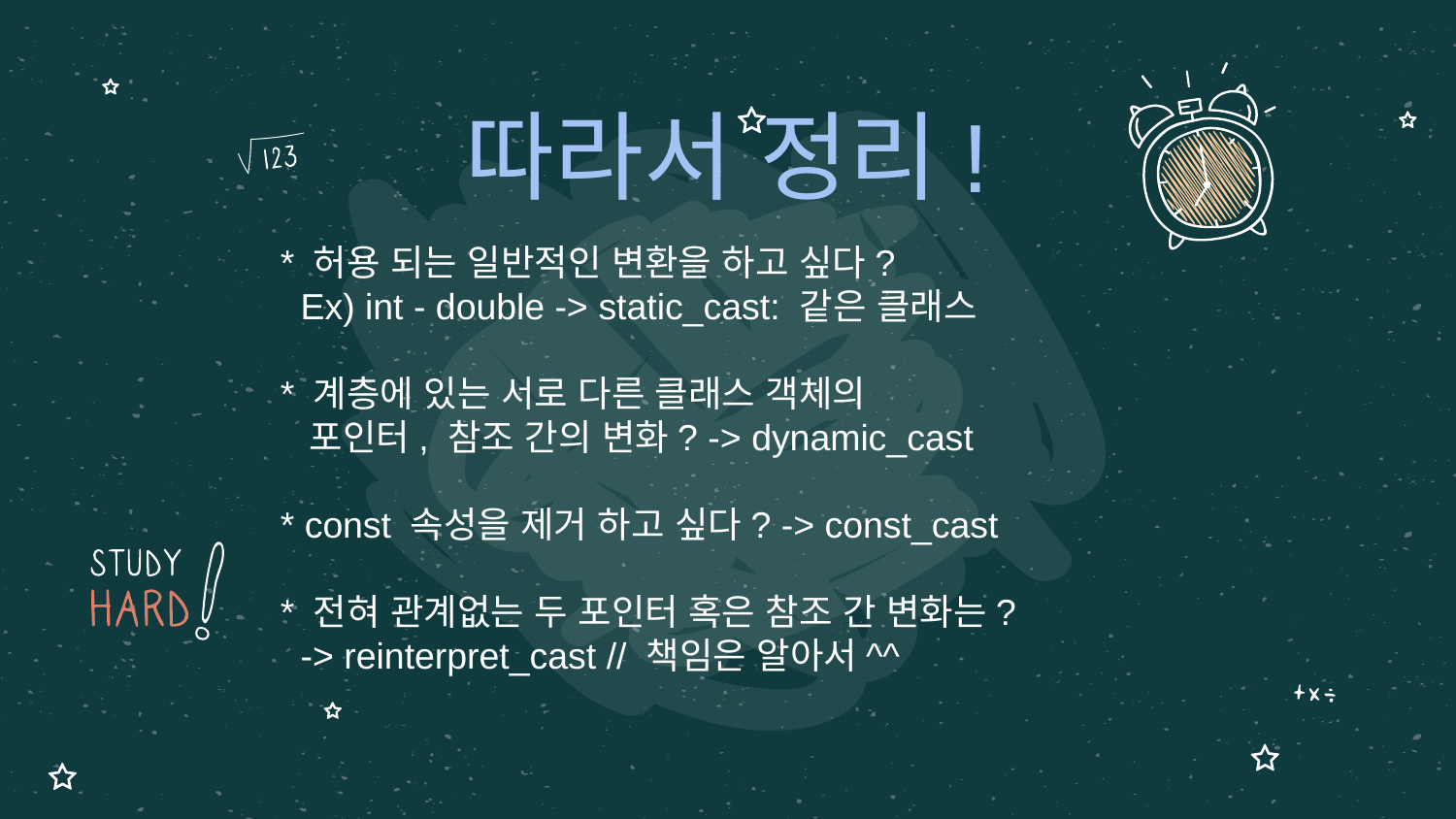

# 따라서 정리!

* 허용 되는 일반적인 변환을 하고 싶다?
  Ex) int - double -> static_cast: 같은 클래스

* 계층에 있는 서로 다른 클래스 객체의
  포인터, 참조 간의 변화? -> dynamic_cast

* const 속성을 제거 하고 싶다? -> const_cast

* 전혀 관계없는 두 포인터 혹은 참조 간 변화는?
  -> reinterpret_cast // 책임은 알아서^^